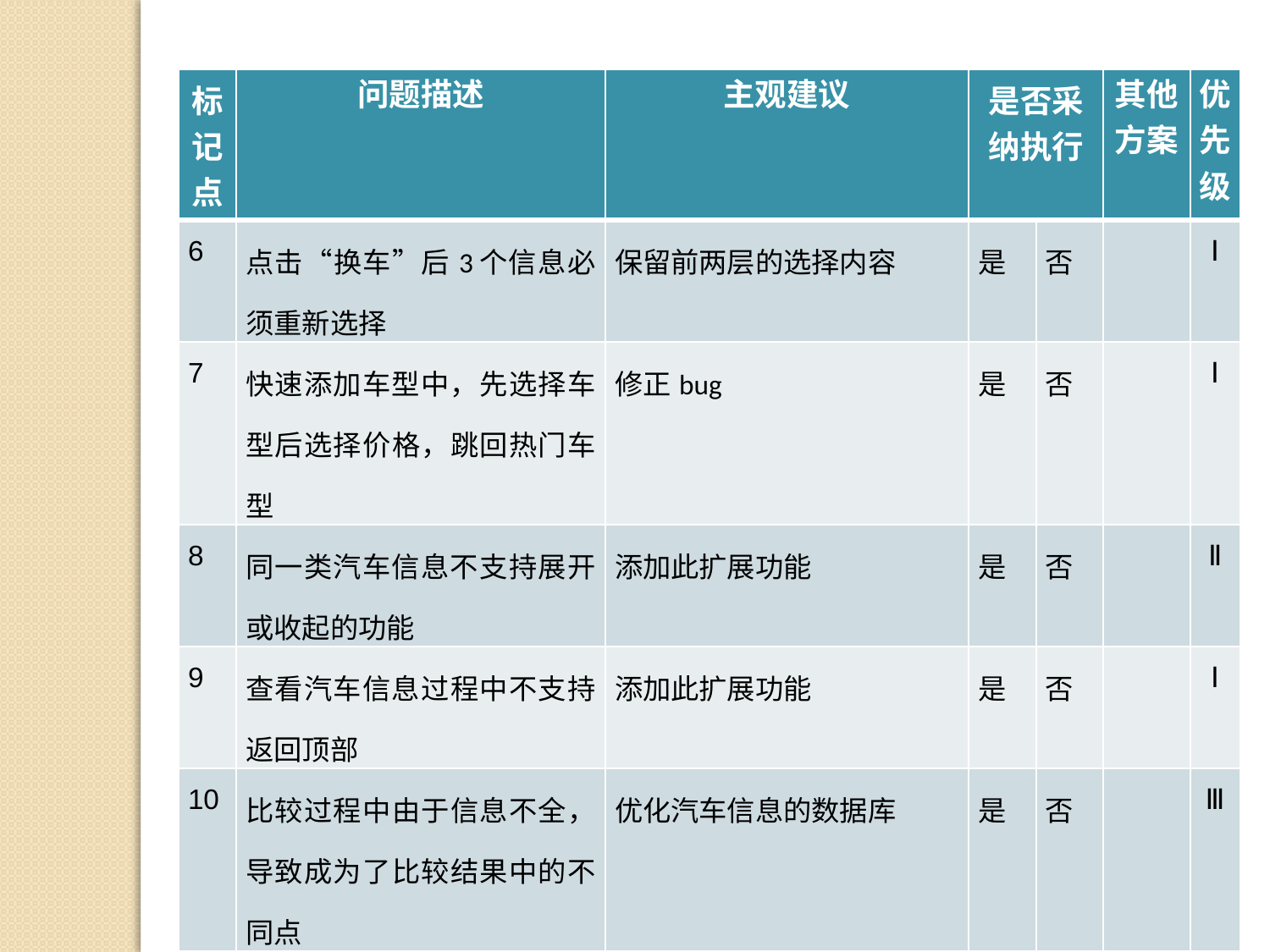

| 标记点 | 问题描述 | 主观建议 | 是否采纳执行 |  | 其他方案 | 优先级 |
| --- | --- | --- | --- | --- | --- | --- |
| 6 | 点击“换车”后3个信息必须重新选择 | 保留前两层的选择内容 | 是 | 否 |  | Ⅰ |
| 7 | 快速添加车型中，先选择车型后选择价格，跳回热门车型 | 修正bug | 是 | 否 |  | Ⅰ |
| 8 | 同一类汽车信息不支持展开或收起的功能 | 添加此扩展功能 | 是 | 否 |  | Ⅱ |
| 9 | 查看汽车信息过程中不支持返回顶部 | 添加此扩展功能 | 是 | 否 |  | Ⅰ |
| 10 | 比较过程中由于信息不全，导致成为了比较结果中的不同点 | 优化汽车信息的数据库 | 是 | 否 |  | Ⅲ |